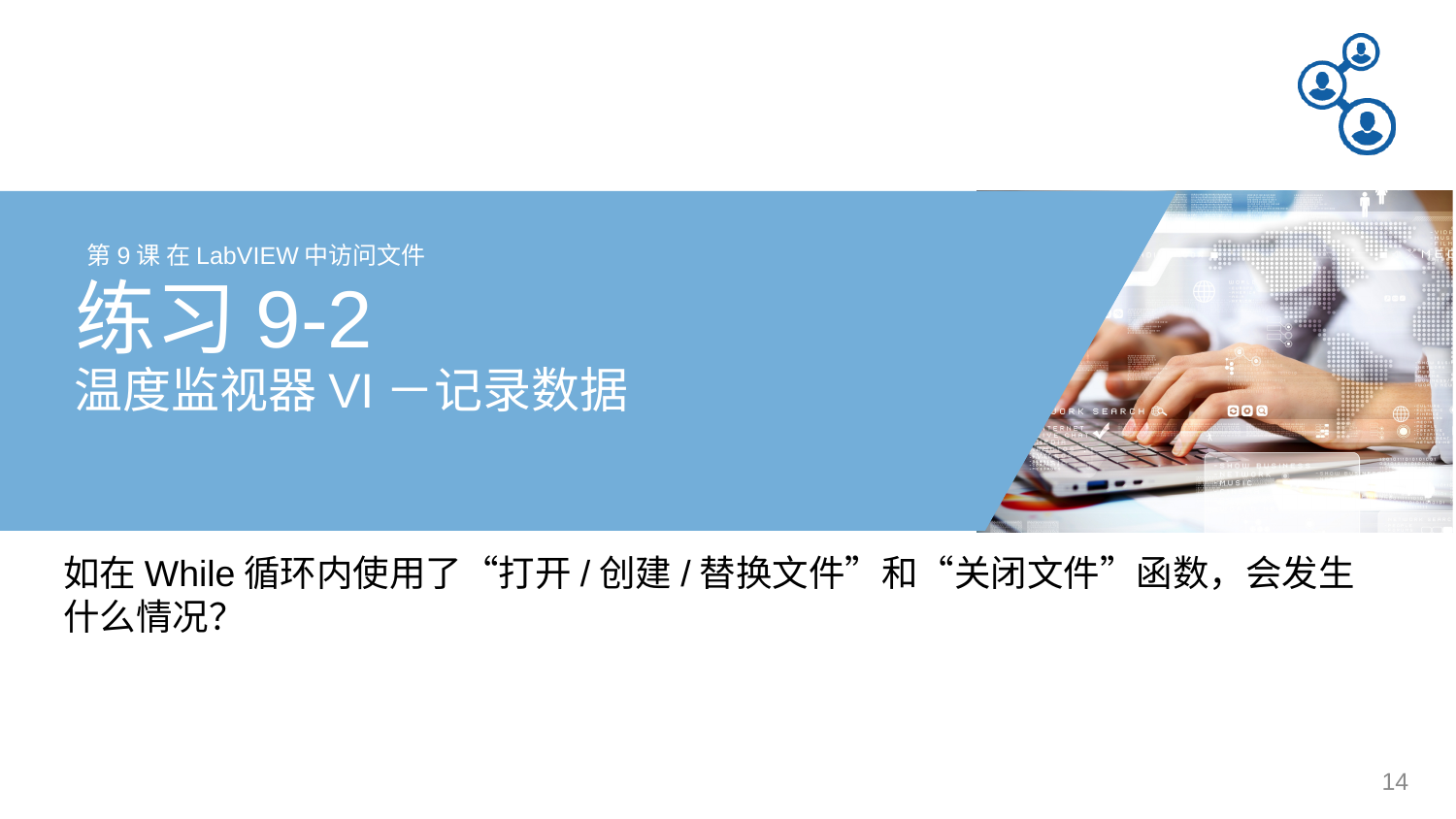

练习9-2
温度监视器VI－记录数据
如在While循环内使用了“打开/创建/替换文件”和“关闭文件”函数，会发生什么情况？
14